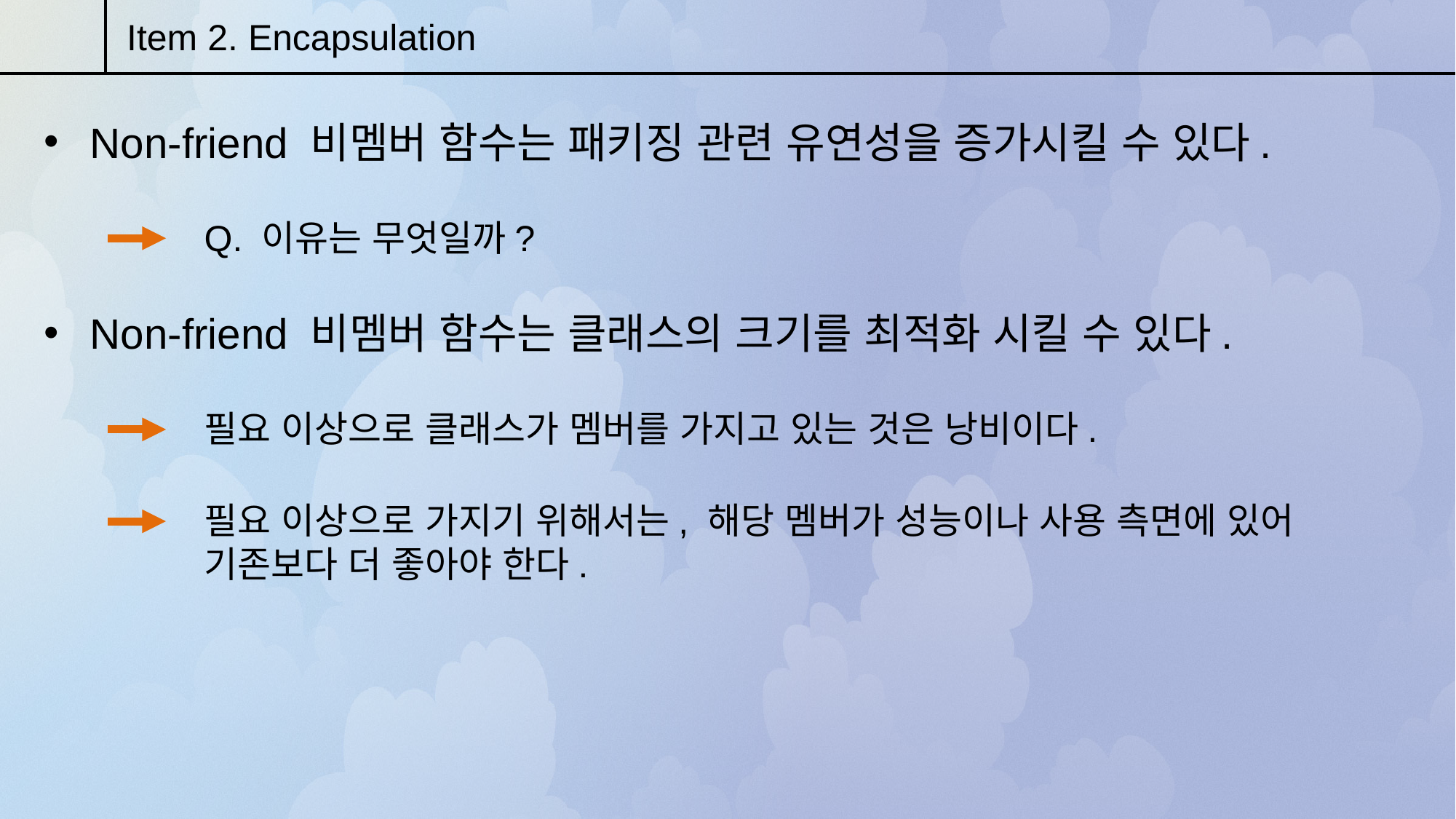

Item 2. Encapsulation
 Non-friend 비멤버 함수는 패키징 관련 유연성을 증가시킬 수 있다.
Q. 이유는 무엇일까?
 Non-friend 비멤버 함수는 클래스의 크기를 최적화 시킬 수 있다.
필요 이상으로 클래스가 멤버를 가지고 있는 것은 낭비이다.
필요 이상으로 가지기 위해서는, 해당 멤버가 성능이나 사용 측면에 있어 기존보다 더 좋아야 한다.